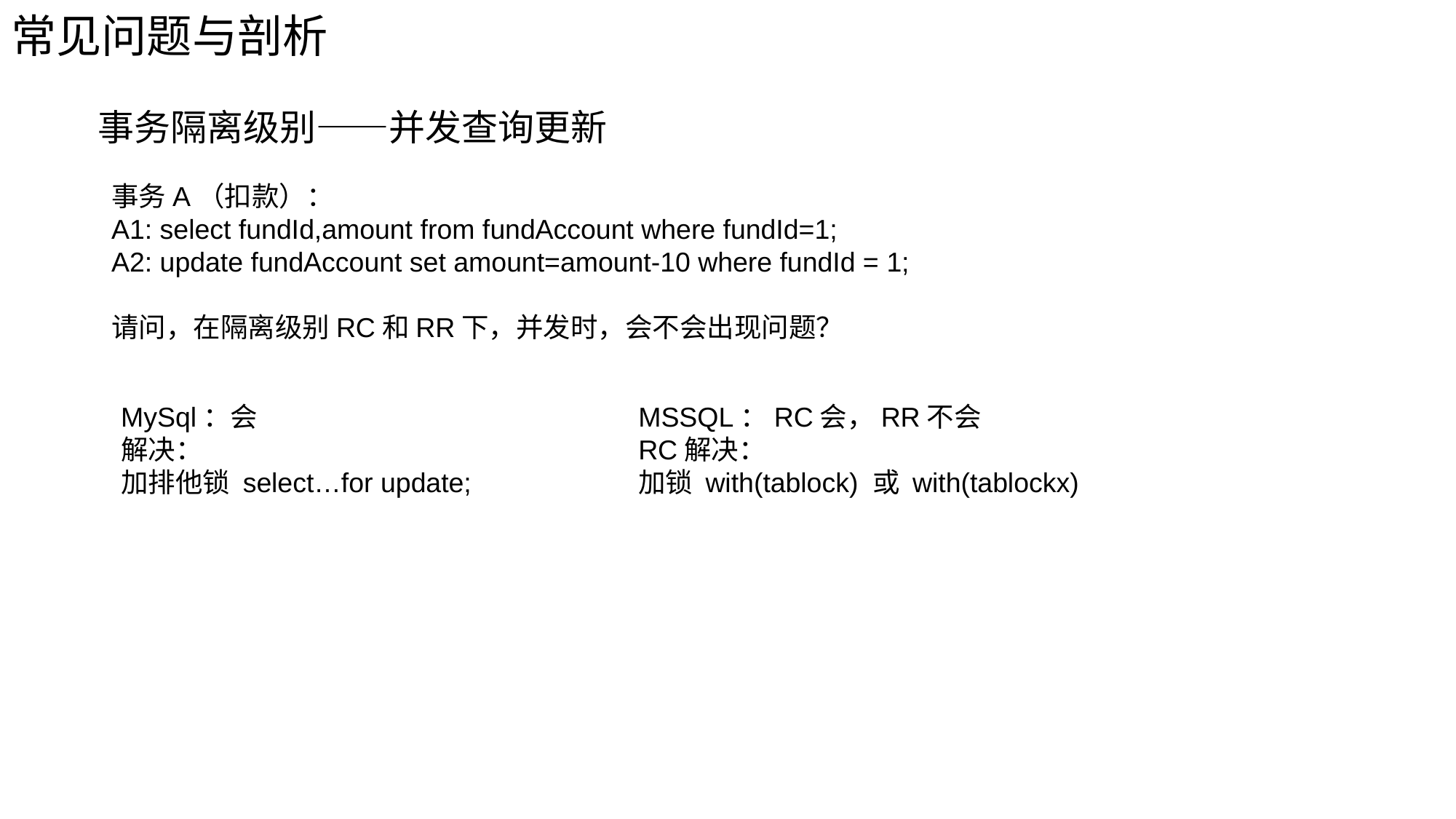

# 常见问题与剖析
事务隔离级别——并发查询更新
事务A（扣款）：
A1: select fundId,amount from fundAccount where fundId=1;
A2: update fundAccount set amount=amount-10 where fundId = 1;

请问，在隔离级别RC和RR下，并发时，会不会出现问题？
MySql：会
解决：
加排他锁 select…for update;

MSSQL：RC会，RR不会
RC解决：
加锁 with(tablock) 或 with(tablockx)